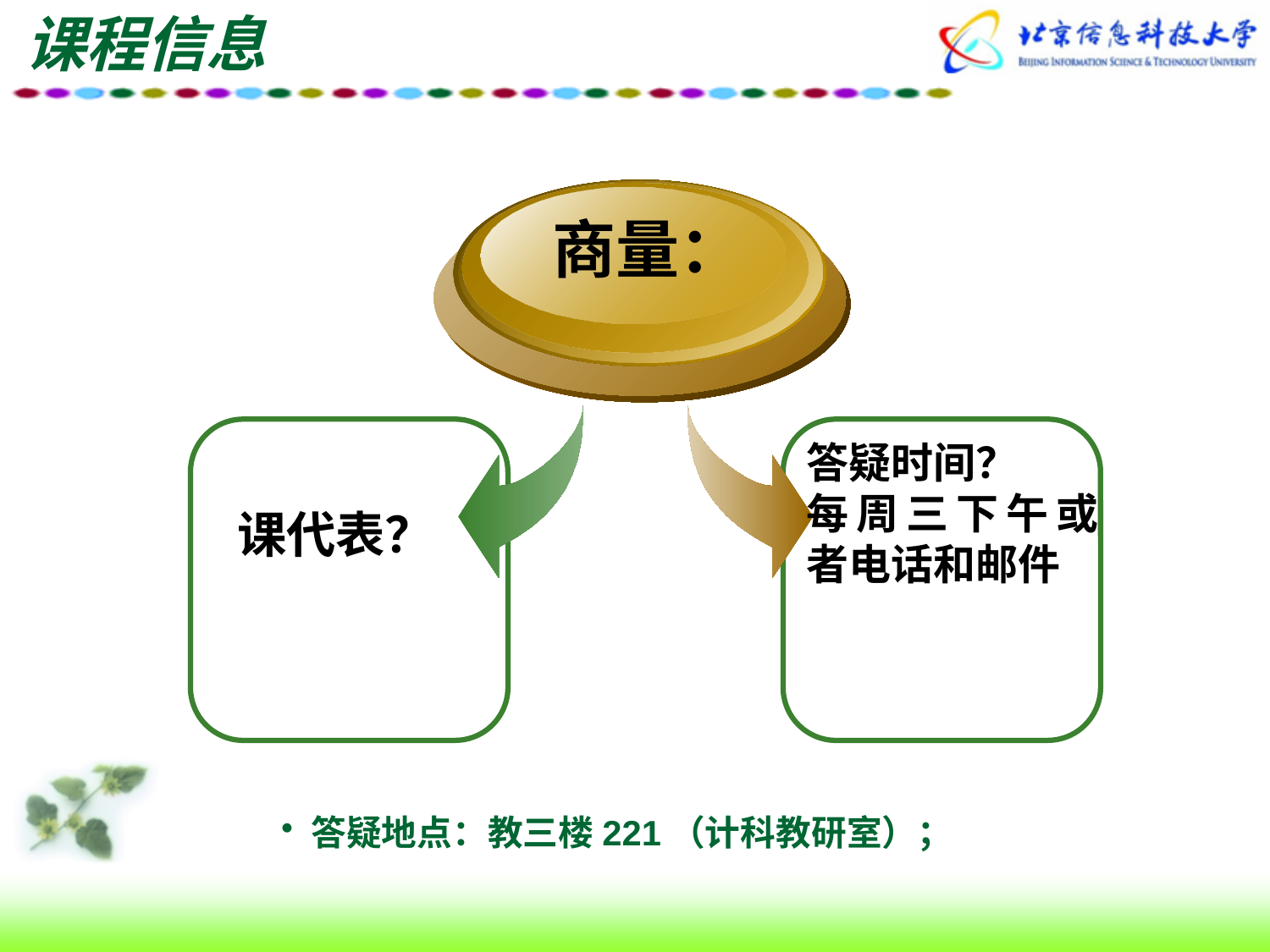

# 课程信息

商量：

答疑时间？
每周三下午或者电话和邮件
课代表？
答疑地点：教三楼221（计科教研室）；